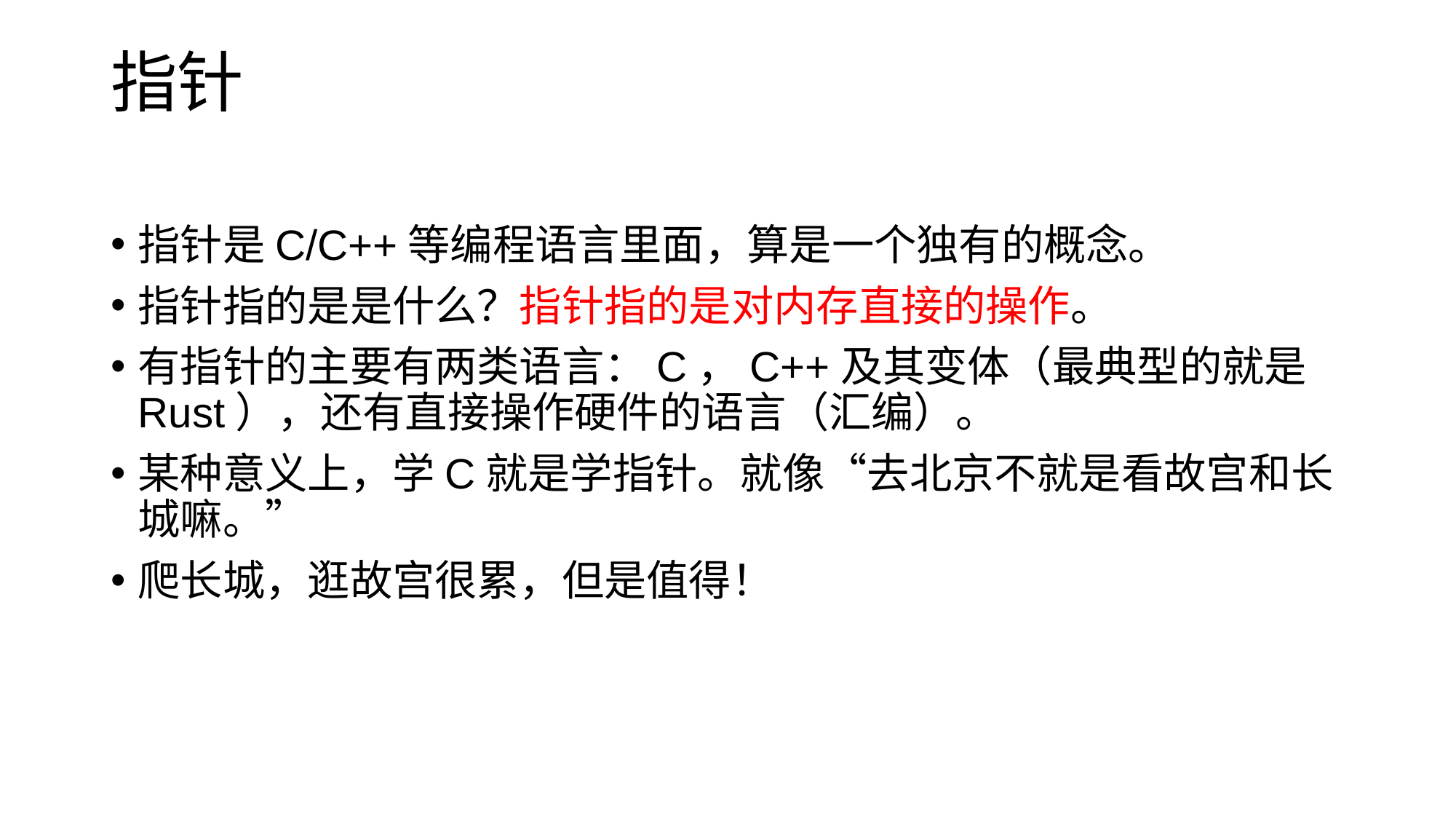

# 指针
指针是C/C++等编程语言里面，算是一个独有的概念。
指针指的是是什么？指针指的是对内存直接的操作。
有指针的主要有两类语言：C，C++及其变体（最典型的就是Rust），还有直接操作硬件的语言（汇编）。
某种意义上，学C就是学指针。就像“去北京不就是看故宫和长城嘛。”
爬长城，逛故宫很累，但是值得！